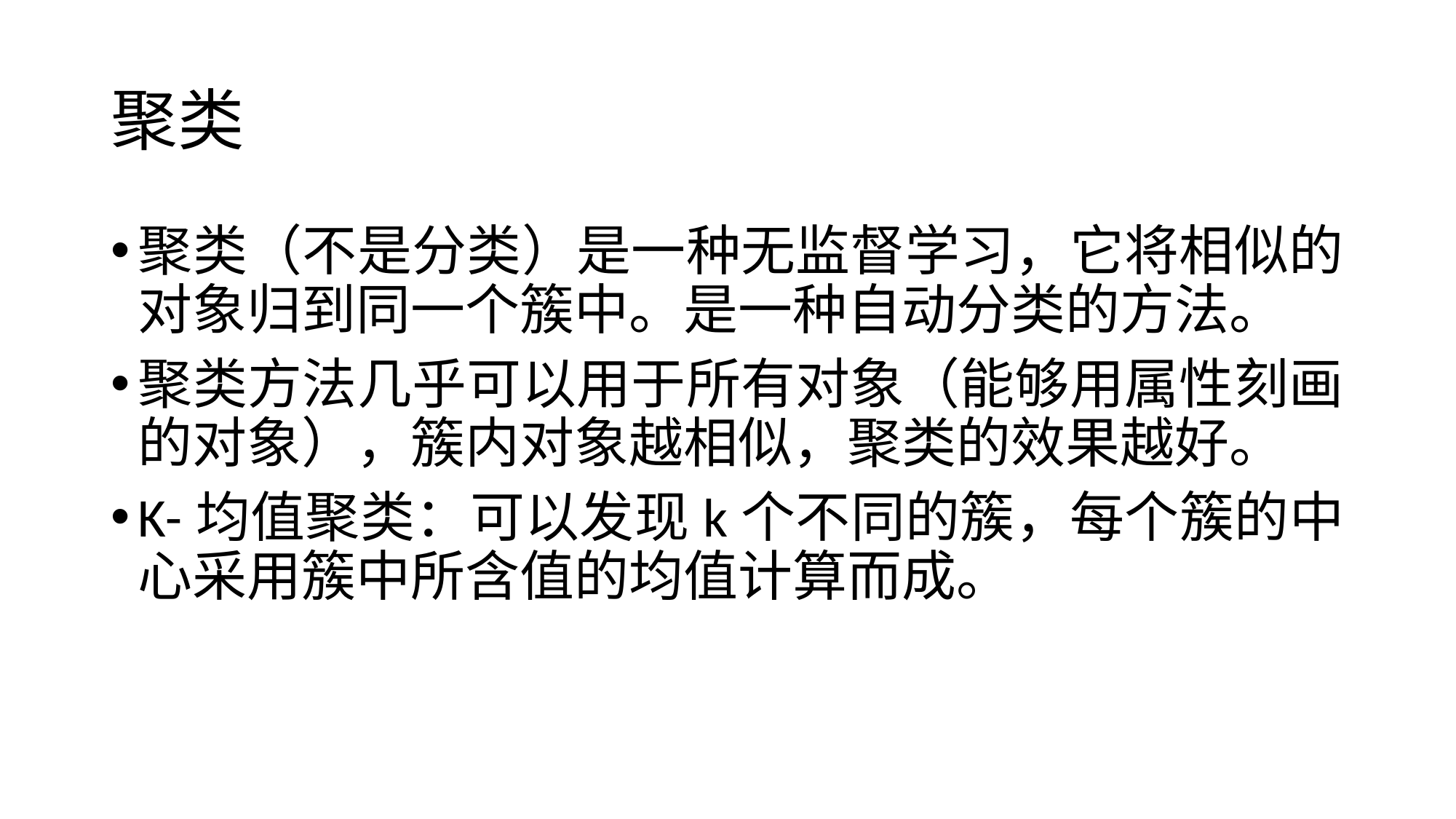

# 聚类
聚类（不是分类）是一种无监督学习，它将相似的对象归到同一个簇中。是一种自动分类的方法。
聚类方法几乎可以用于所有对象（能够用属性刻画的对象），簇内对象越相似，聚类的效果越好。
K-均值聚类：可以发现k个不同的簇，每个簇的中心采用簇中所含值的均值计算而成。